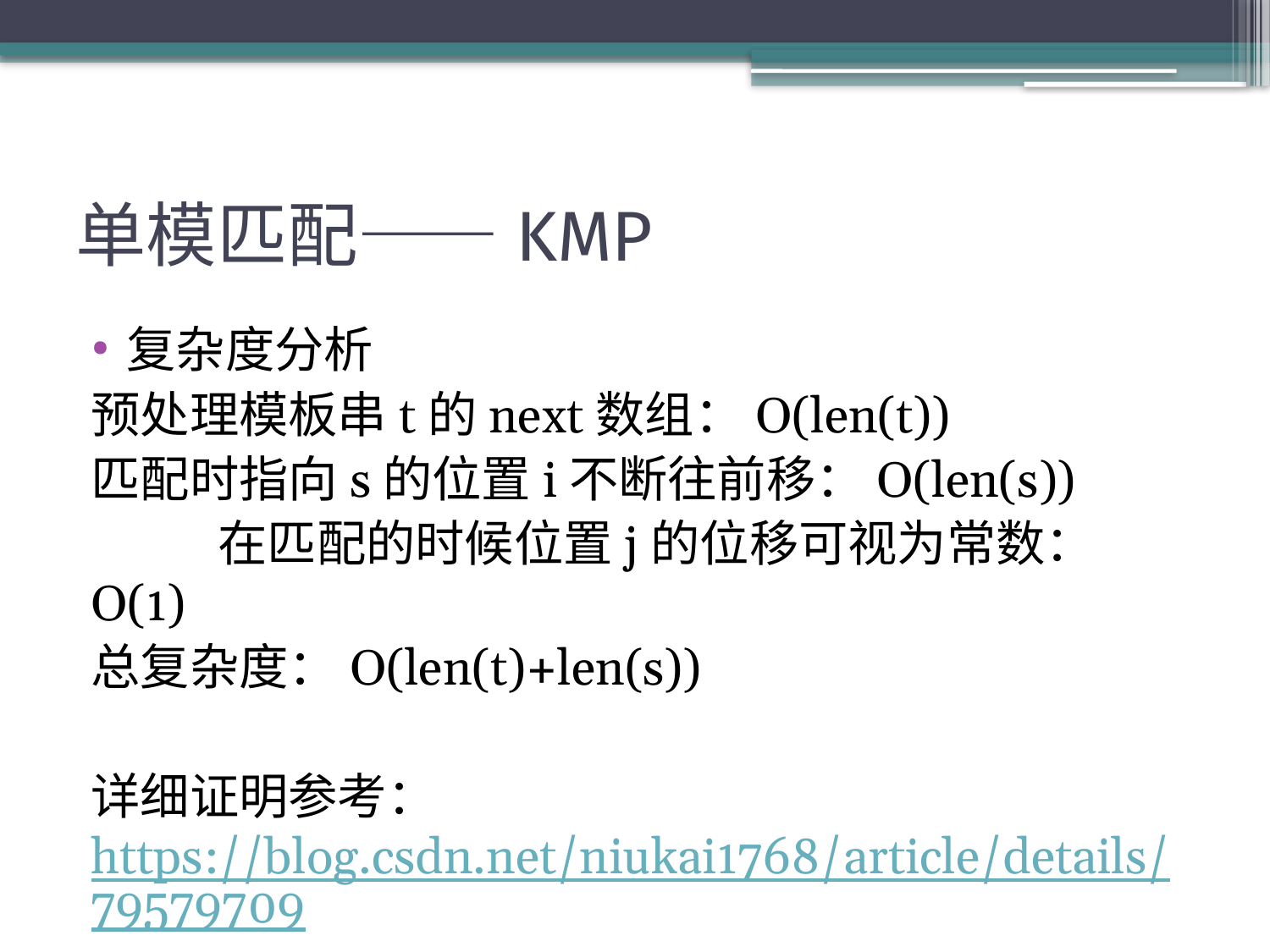

# 单模匹配——KMP
复杂度分析
预处理模板串t的next数组：O(len(t))
匹配时指向s的位置i不断往前移：O(len(s))
	在匹配的时候位置j的位移可视为常数：O(1)
总复杂度：O(len(t)+len(s))

详细证明参考：https://blog.csdn.net/niukai1768/article/details/79579709